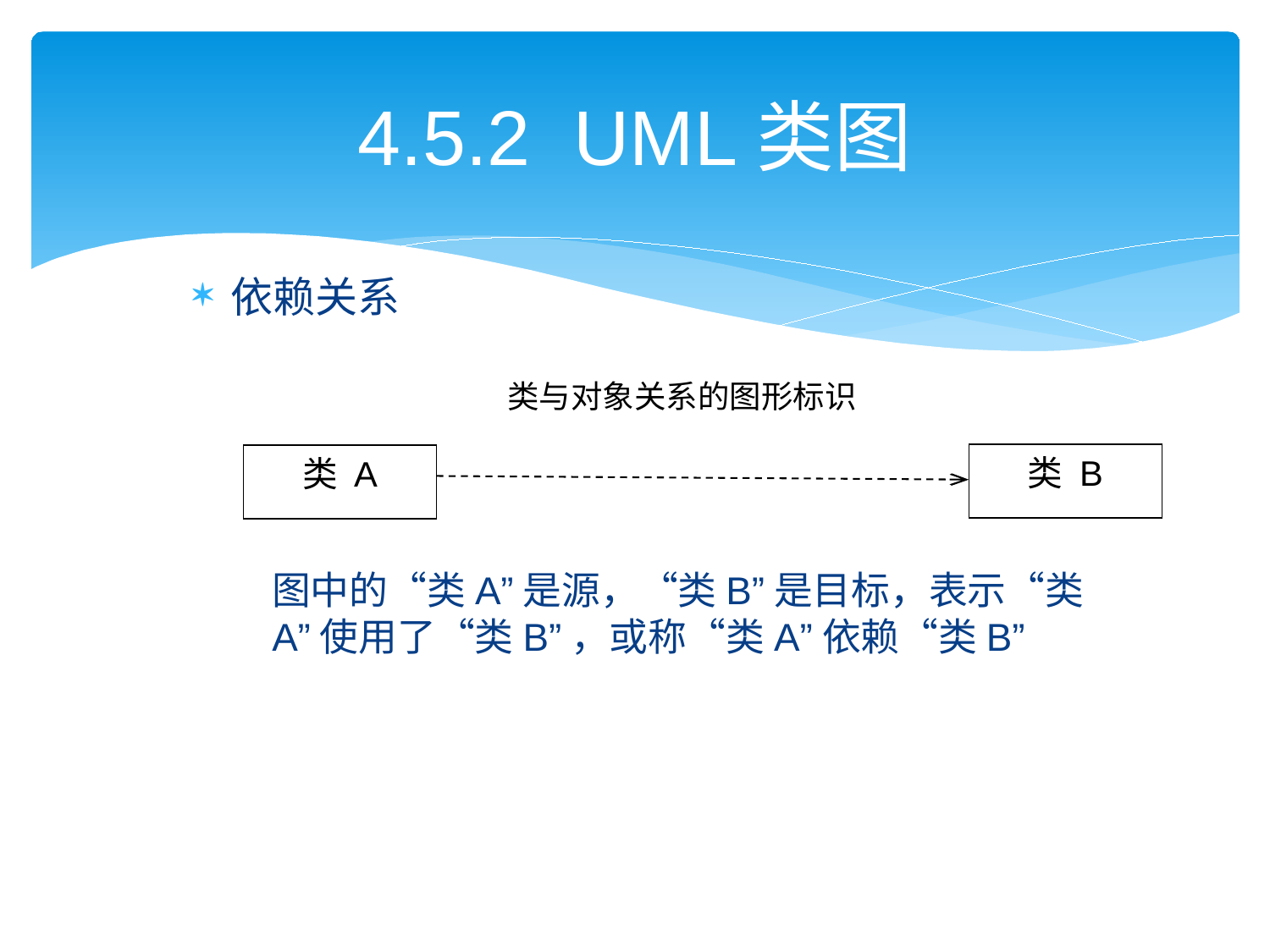

# 4.5.2  UML类图
依赖关系

图中的“类A”是源，“类B”是目标，表示“类A”使用了“类B”，或称“类A”依赖“类B”
类与对象关系的图形标识
类 B
类 A